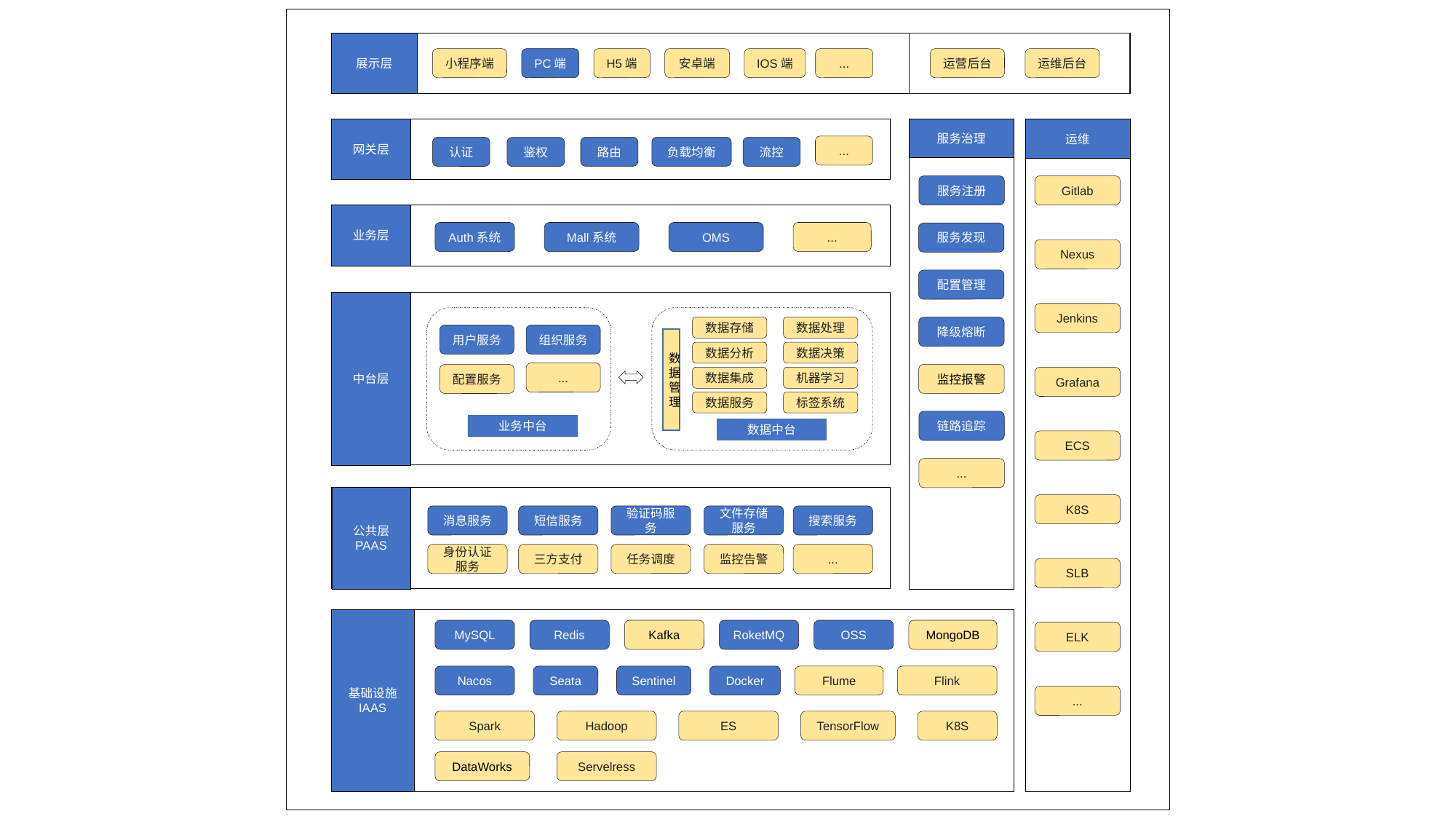

eyJhbGciOiJIUzUxMiJ9.eyJleHAiOjE2NzUzMTk3ODYsInN1YiI6IjY3ODc0MTAxODIzNDg4MDAiLCJjcmVhdGVkIjoxNjc1MzA4OTg2NjEyfQ.xtVbRTPJqbblfhYBnkG4e_zvold5yRcOgFXvtb9Uk9IlP81DfMW4uqP6MXxLXr-pi3_oph6PHGj9N7GQJ62QLg

展示层

IOS端
小程序端
PC端
H5端
安卓端
...
运营后台
运维后台

网关层
...
路由
负载均衡
认证
鉴权
流控

服务治理
服务注册
服务发现
配置管理
降级熔断
监控报警
链路追踪
...

运维
Gitlab
Nexus
Jenkins
Grafana
ECS
K8S
SLB
ELK
...

业务层
Auth系统
Mall系统
OMS
...

中台层

用户服务
组织服务
...
配置服务
业务中台
数据存储
数据处理
数据管理

数据分析
数据决策
数据集成
机器学习

数据服务
标签系统
数据中台

公共层
PAAS
消息服务
短信服务
验证码服务
文件存储服务
搜索服务
身份认证服务
三方支付
任务调度
监控告警
...

基础设施
IAAS
MySQL
Redis
Kafka
RoketMQ
OSS
MongoDB
Nacos
Seata
Sentinel
Docker
Flume
Flink
Spark
Hadoop
ES
TensorFlow
K8S
DataWorks
Servelress